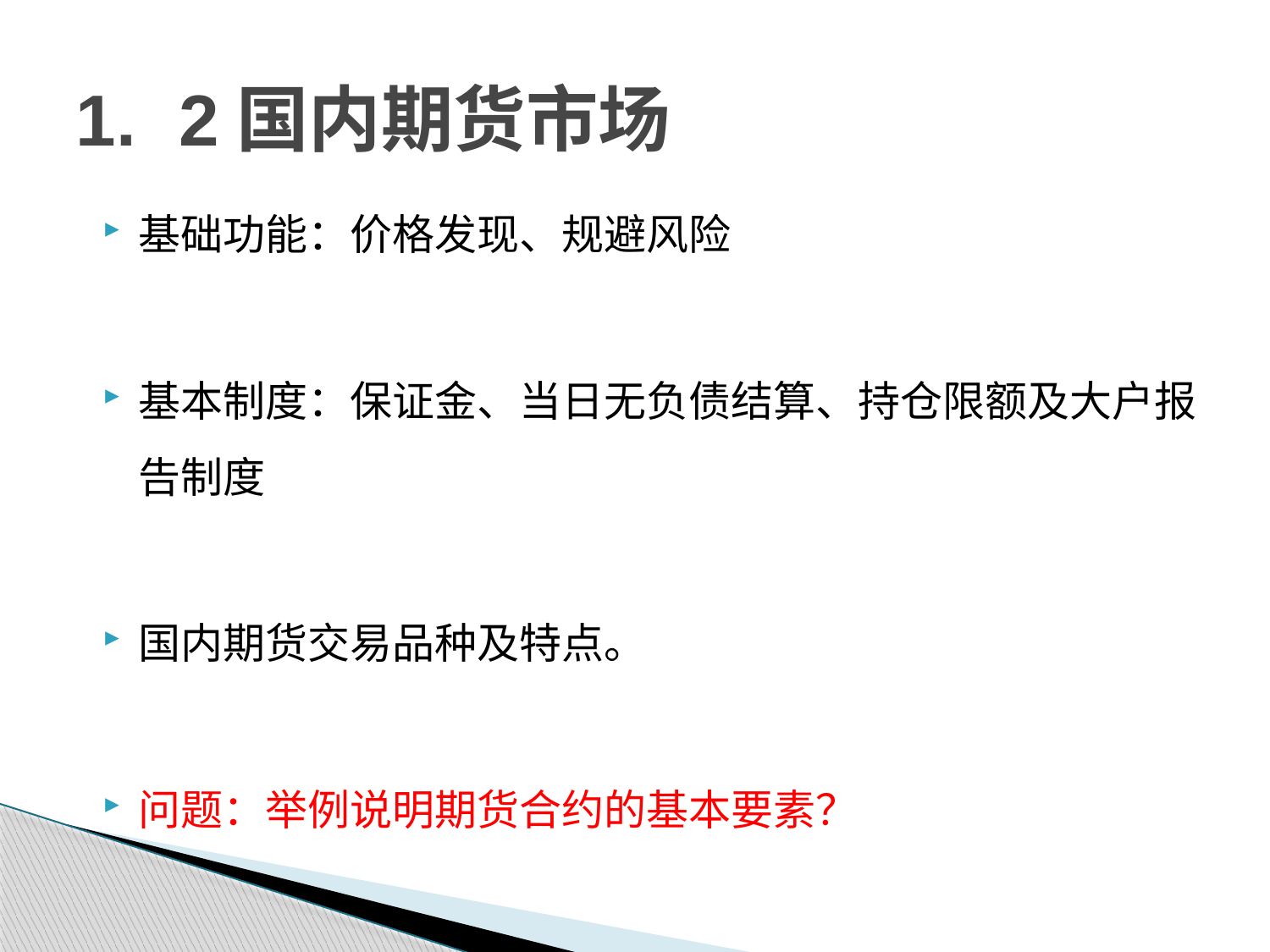

# 2国内期货市场
基础功能：价格发现、规避风险

基本制度：保证金、当日无负债结算、持仓限额及大户报告制度

国内期货交易品种及特点。

问题：举例说明期货合约的基本要素？